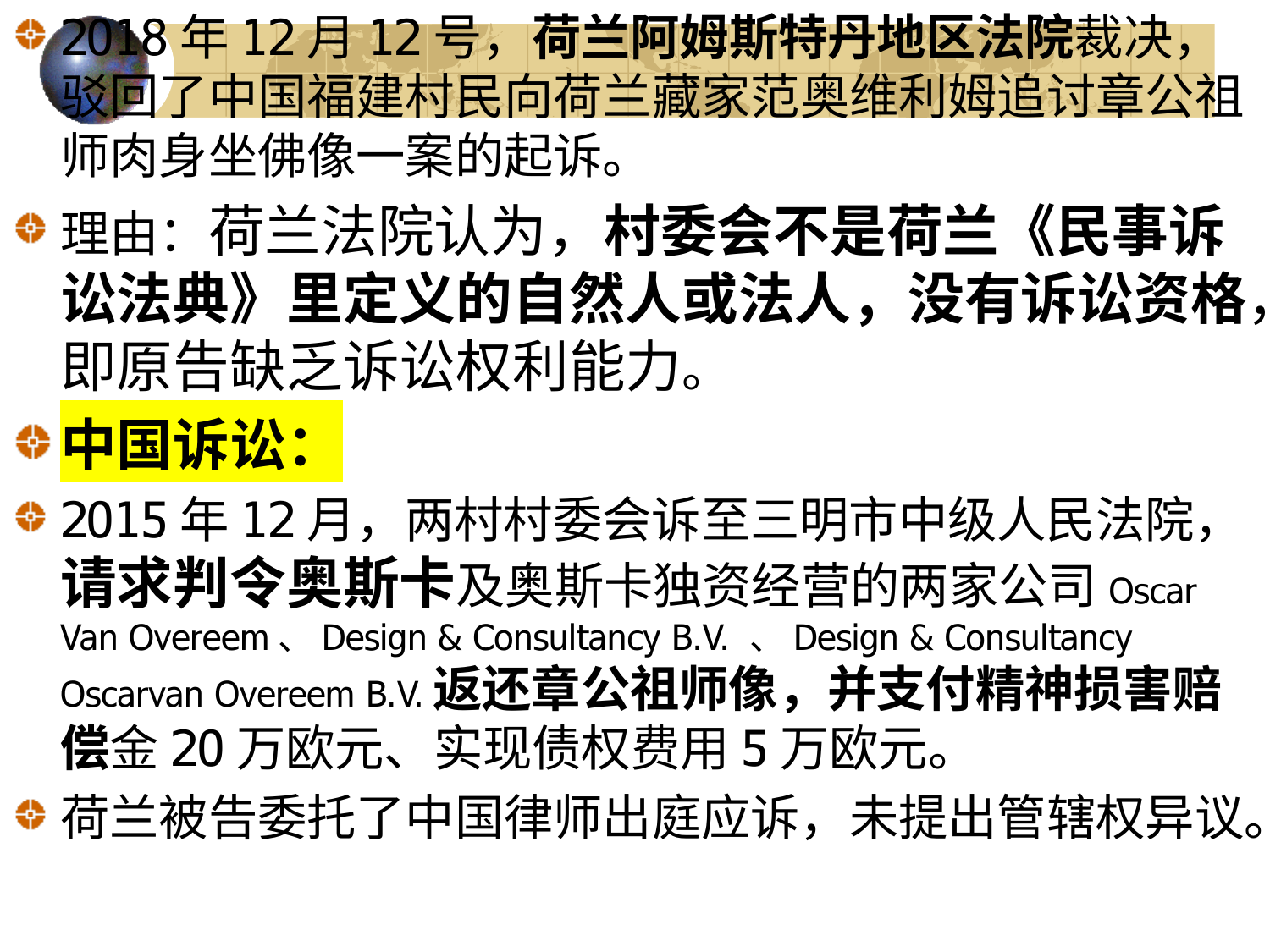

2018年12月12号，荷兰阿姆斯特丹地区法院裁决，驳回了中国福建村民向荷兰藏家范奥维利姆追讨章公祖师肉身坐佛像一案的起诉。
理由：荷兰法院认为，村委会不是荷兰《民事诉讼法典》里定义的自然人或法人，没有诉讼资格，即原告缺乏诉讼权利能力。
中国诉讼：
2015年12月，两村村委会诉至三明市中级人民法院，请求判令奥斯卡及奥斯卡独资经营的两家公司Oscar Van Overeem、Design & Consultancy B.V. 、Design & Consultancy Oscarvan Overeem B.V.返还章公祖师像，并支付精神损害赔偿金20万欧元、实现债权费用5万欧元。
荷兰被告委托了中国律师出庭应诉，未提出管辖权异议。